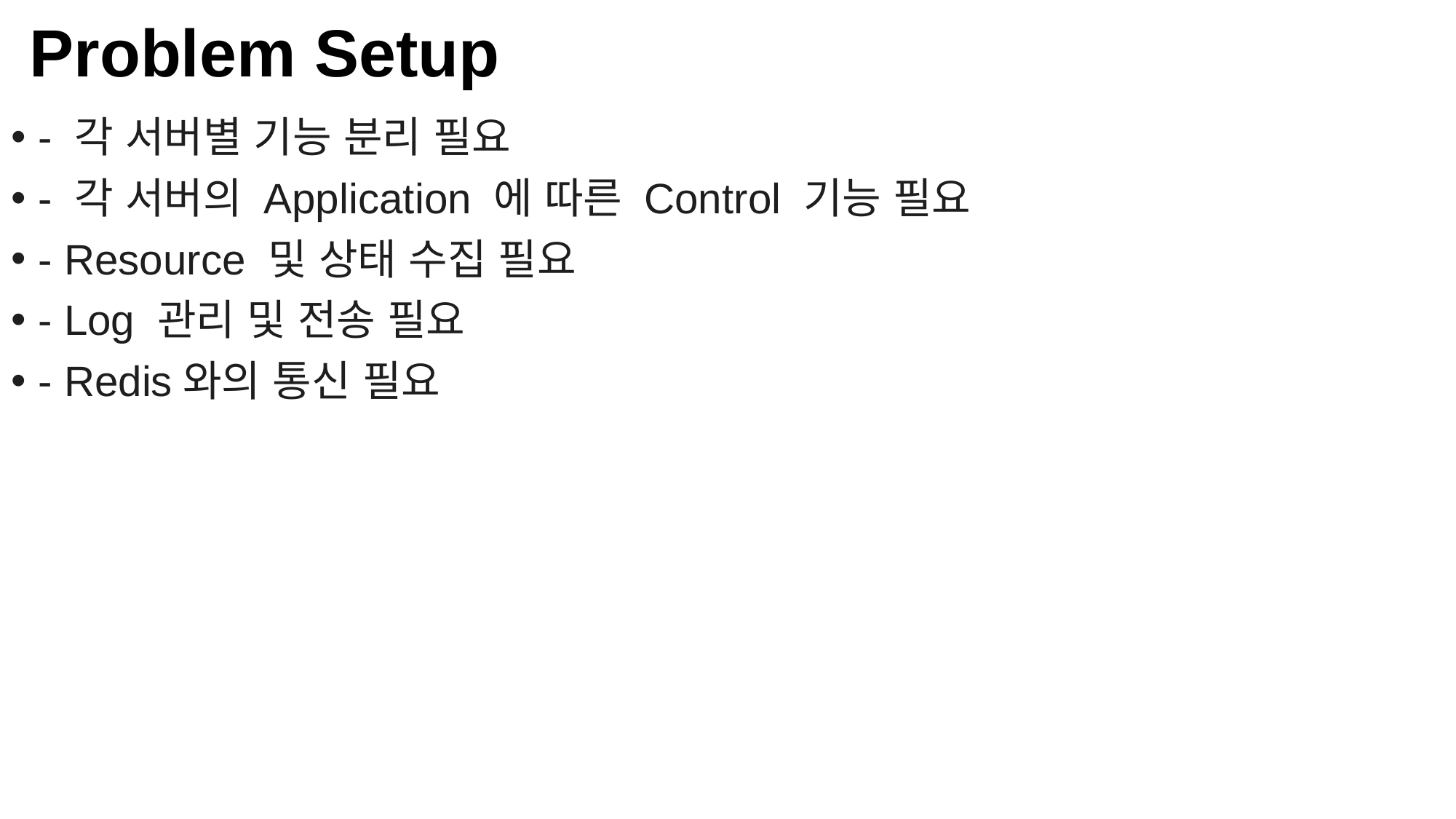

# Problem Setup
- 각 서버별 기능 분리 필요
- 각 서버의 Application 에 따른 Control 기능 필요
- Resource 및 상태 수집 필요
- Log 관리 및 전송 필요
- Redis와의 통신 필요